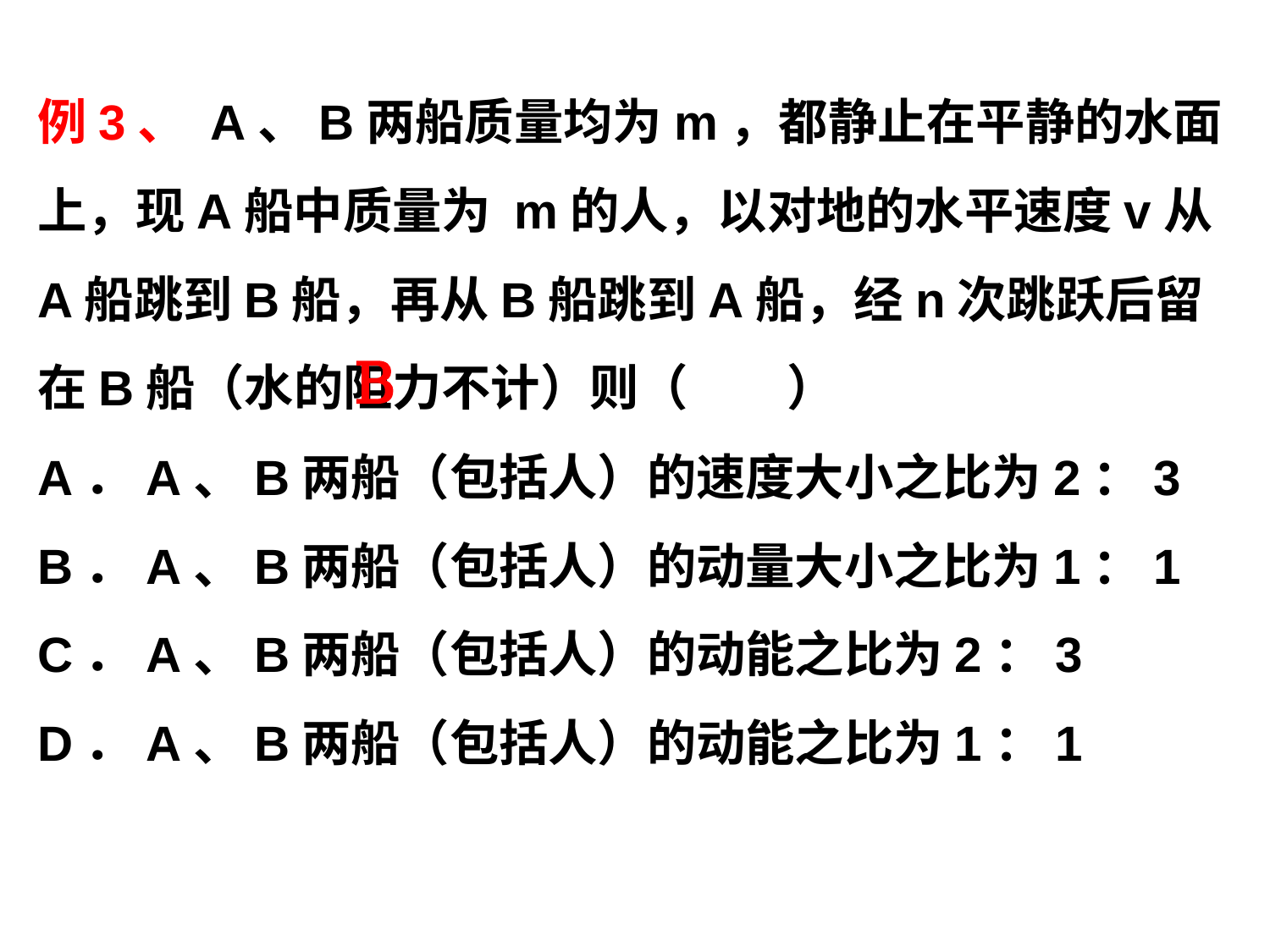

例3、 A、B两船质量均为m，都静止在平静的水面上，现A船中质量为 m的人，以对地的水平速度v从A船跳到B船，再从B船跳到A船，经n次跳跃后留在B船（水的阻力不计）则（　　）
A．A、B两船（包括人）的速度大小之比为2：3
B．A、B两船（包括人）的动量大小之比为1：1
C．A、B两船（包括人）的动能之比为2：3
D．A、B两船（包括人）的动能之比为1：1
B